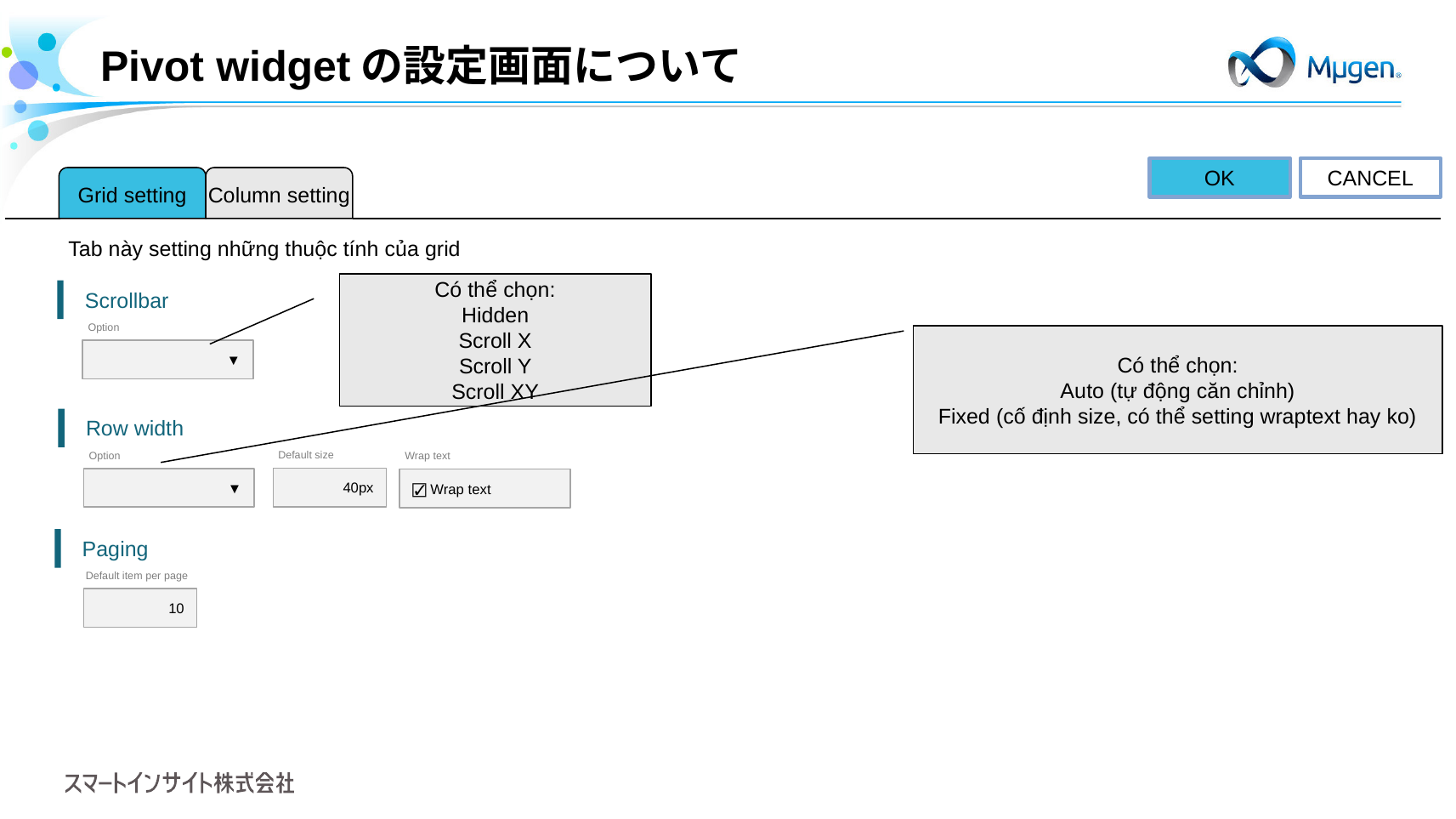

# Pivot widgetの設定画面について
OK
CANCEL
Column setting
Grid setting
Tab này setting những thuộc tính của grid
Có thể chọn:
Hidden
Scroll X
Scroll Y
Scroll XY

Scrollbar
Option
Có thể chọn:
Auto (tự động căn chỉnh)
Fixed (cố định size, có thể setting wraptext hay ko)
▼

Row width
Default size
Option
Wrap text
40px
▼
☑ Wrap text

Paging
Default item per page
10